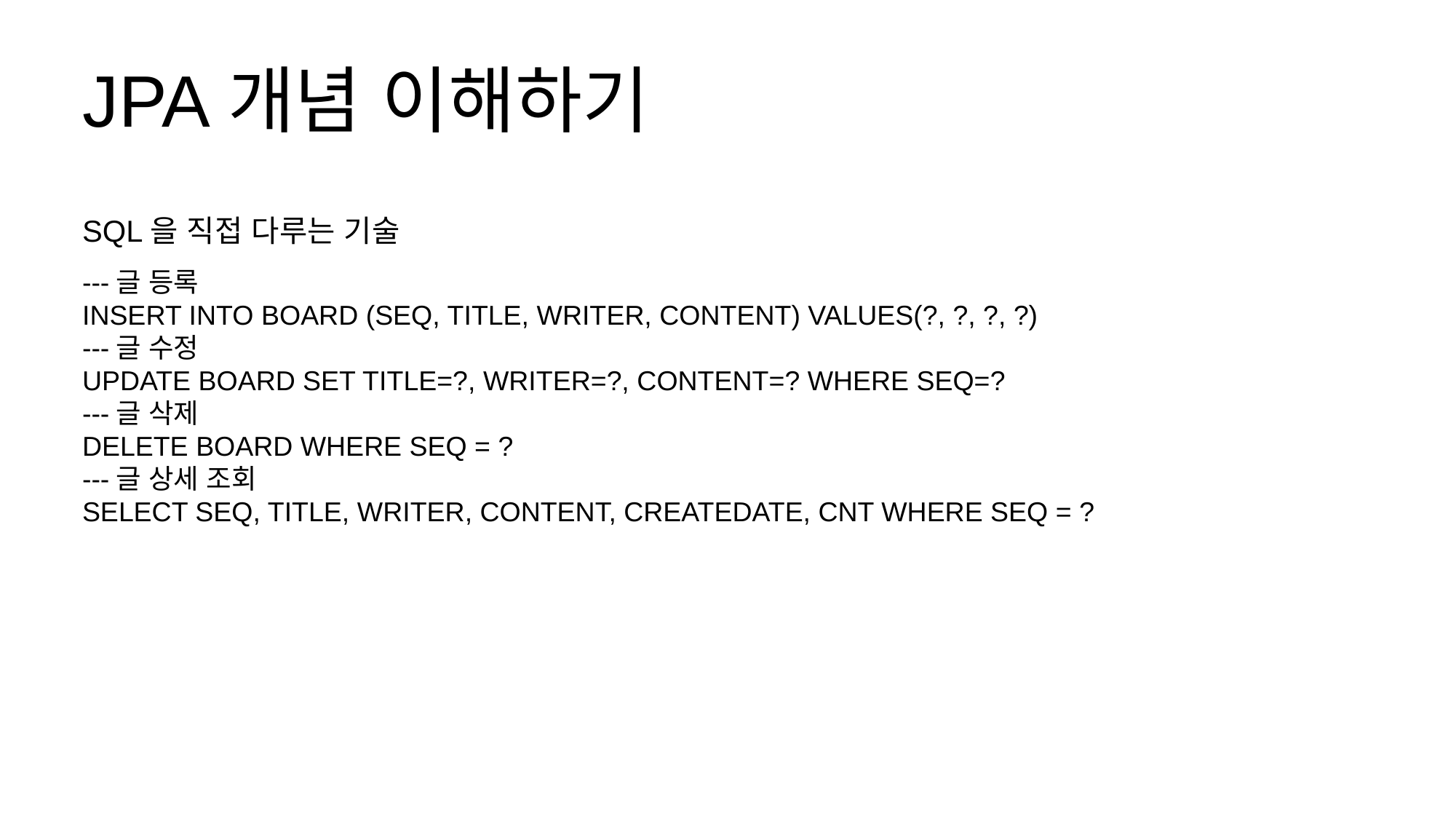

JPA개념 이해하기
SQL을 직접 다루는 기술
---글 등록
INSERT INTO BOARD (SEQ, TITLE, WRITER, CONTENT) VALUES(?, ?, ?, ?)
---글 수정
UPDATE BOARD SET TITLE=?, WRITER=?, CONTENT=? WHERE SEQ=?
---글 삭제
DELETE BOARD WHERE SEQ = ?
---글 상세 조회
SELECT SEQ, TITLE, WRITER, CONTENT, CREATEDATE, CNT WHERE SEQ = ?